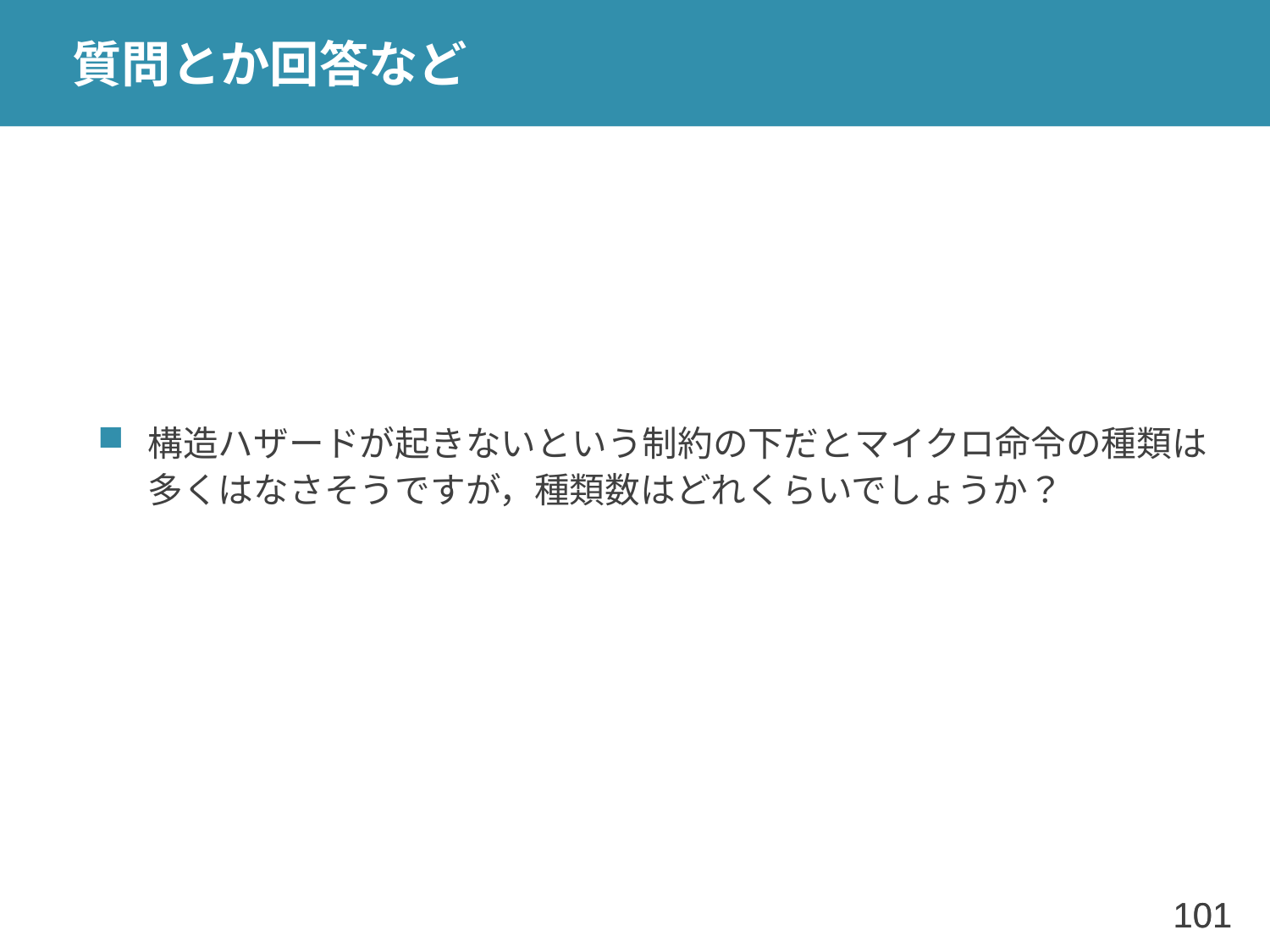

# 質問とか回答など
構造ハザードが起きないという制約の下だとマイクロ命令の種類は多くはなさそうですが，種類数はどれくらいでしょうか？